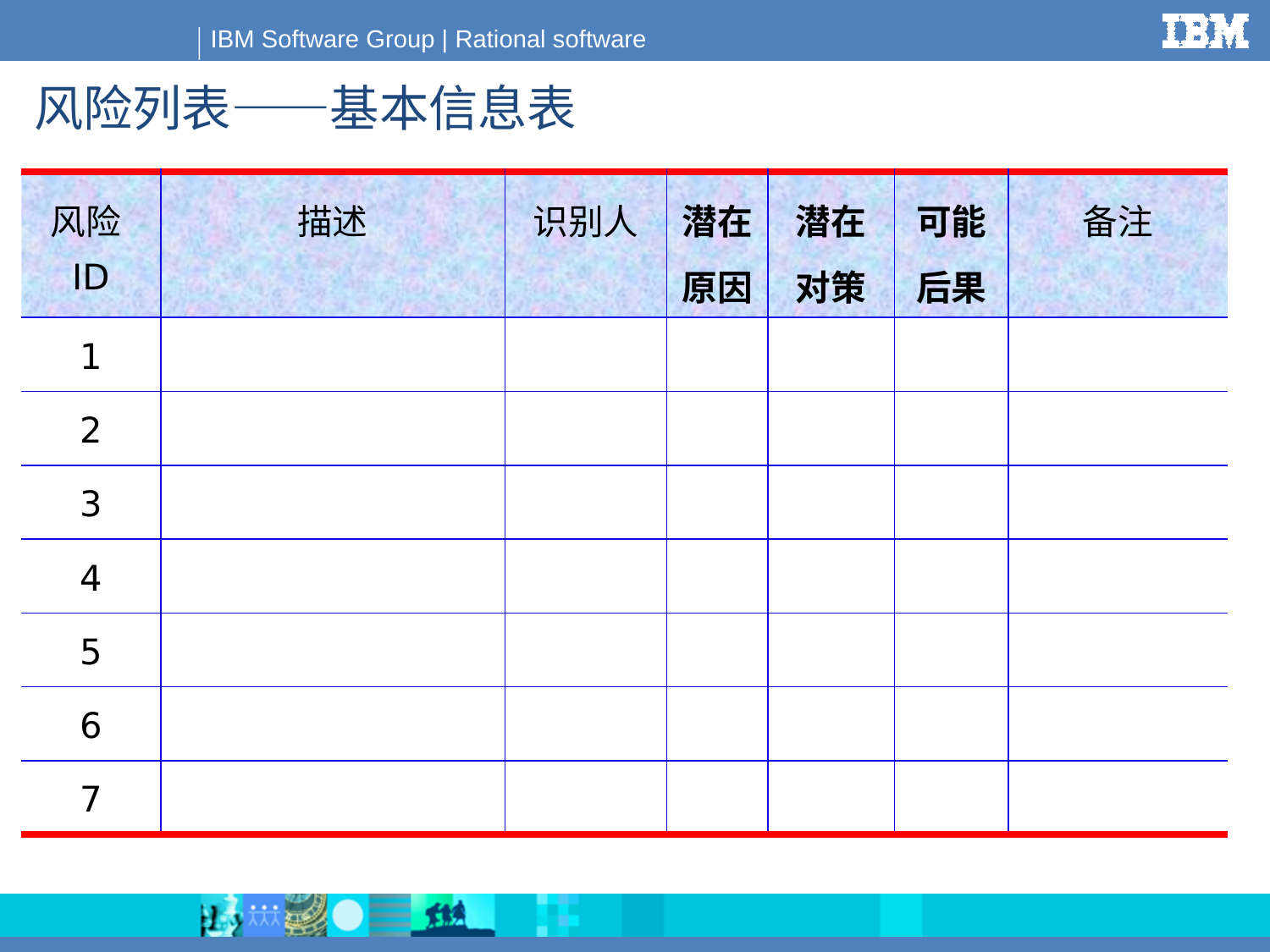

# 风险列表——基本信息表
| 风险ID | 描述 | 识别人 | 潜在原因 | 潜在对策 | 可能后果 | 备注 |
| --- | --- | --- | --- | --- | --- | --- |
| 1 |  |  |  |  |  |  |
| 2 |  |  |  |  |  |  |
| 3 |  |  |  |  |  |  |
| 4 |  |  |  |  |  |  |
| 5 |  |  |  |  |  |  |
| 6 |  |  |  |  |  |  |
| 7 |  |  |  |  |  |  |